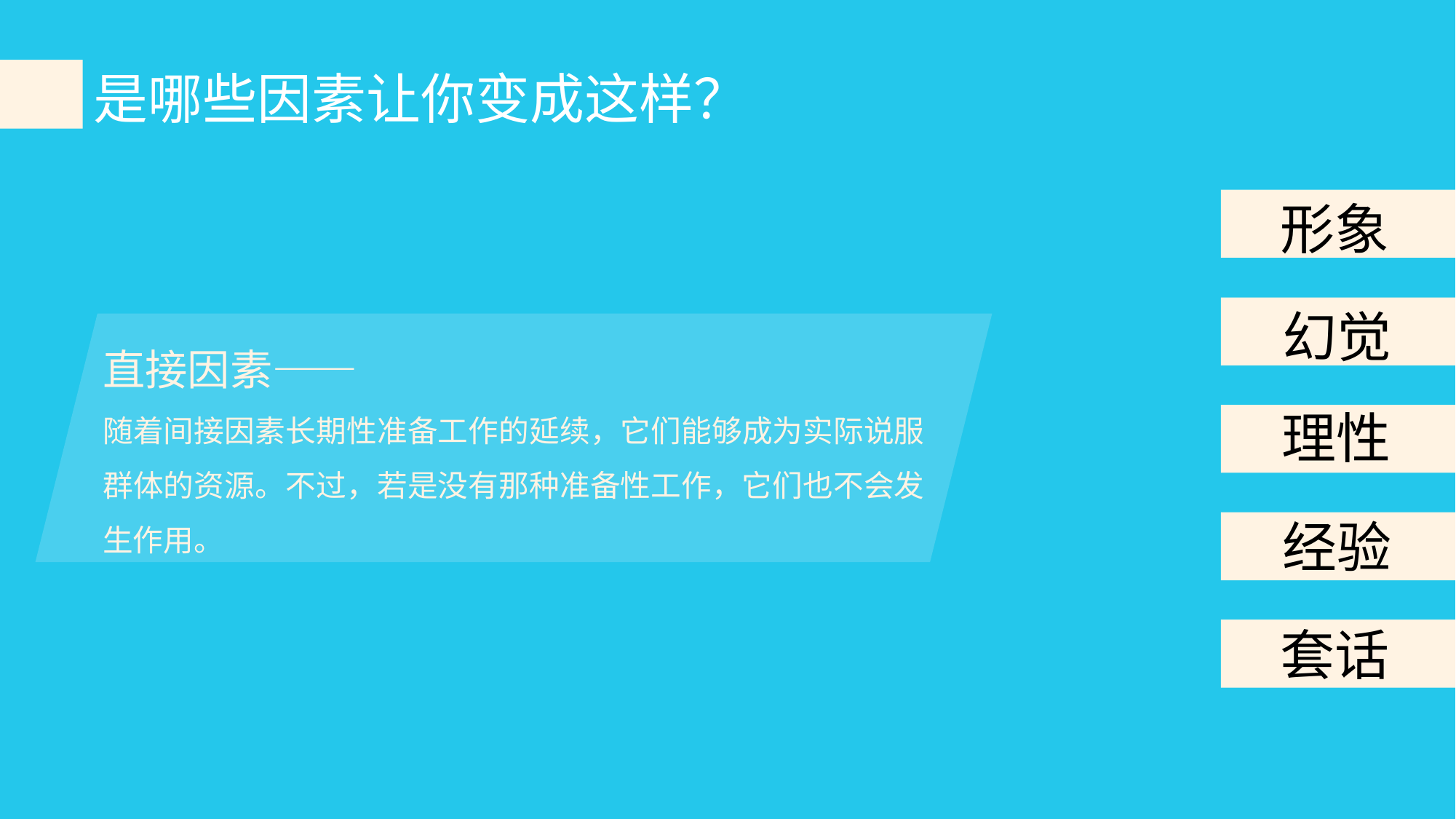

是哪些因素让你变成这样？

形象
幻觉

直接因素——
随着间接因素长期性准备工作的延续，它们能够成为实际说服群体的资源。不过，若是没有那种准备性工作，它们也不会发生作用。

理性

经验

套话